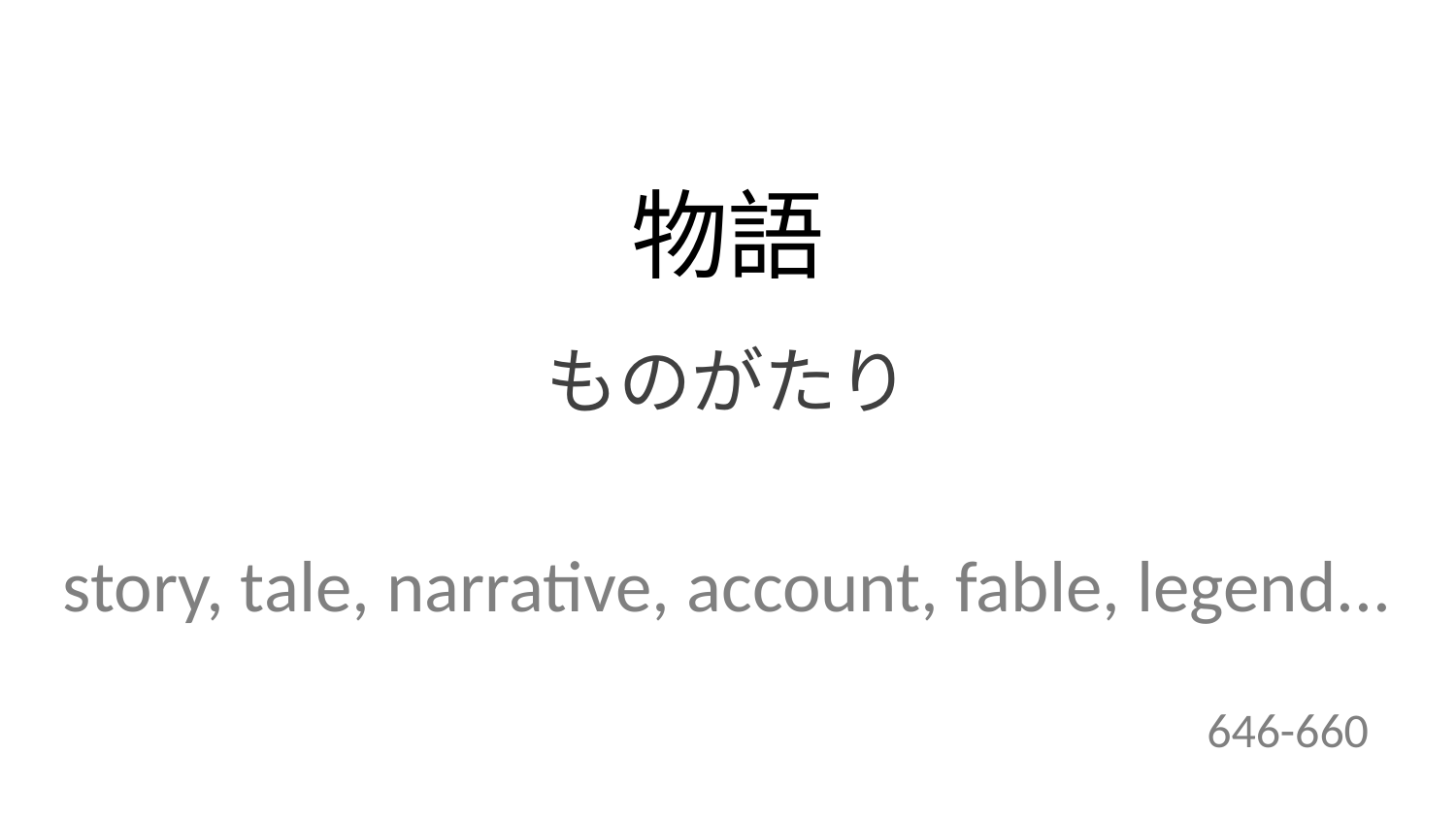

物語

ものがたり
story, tale, narrative, account, fable, legend...
646-660